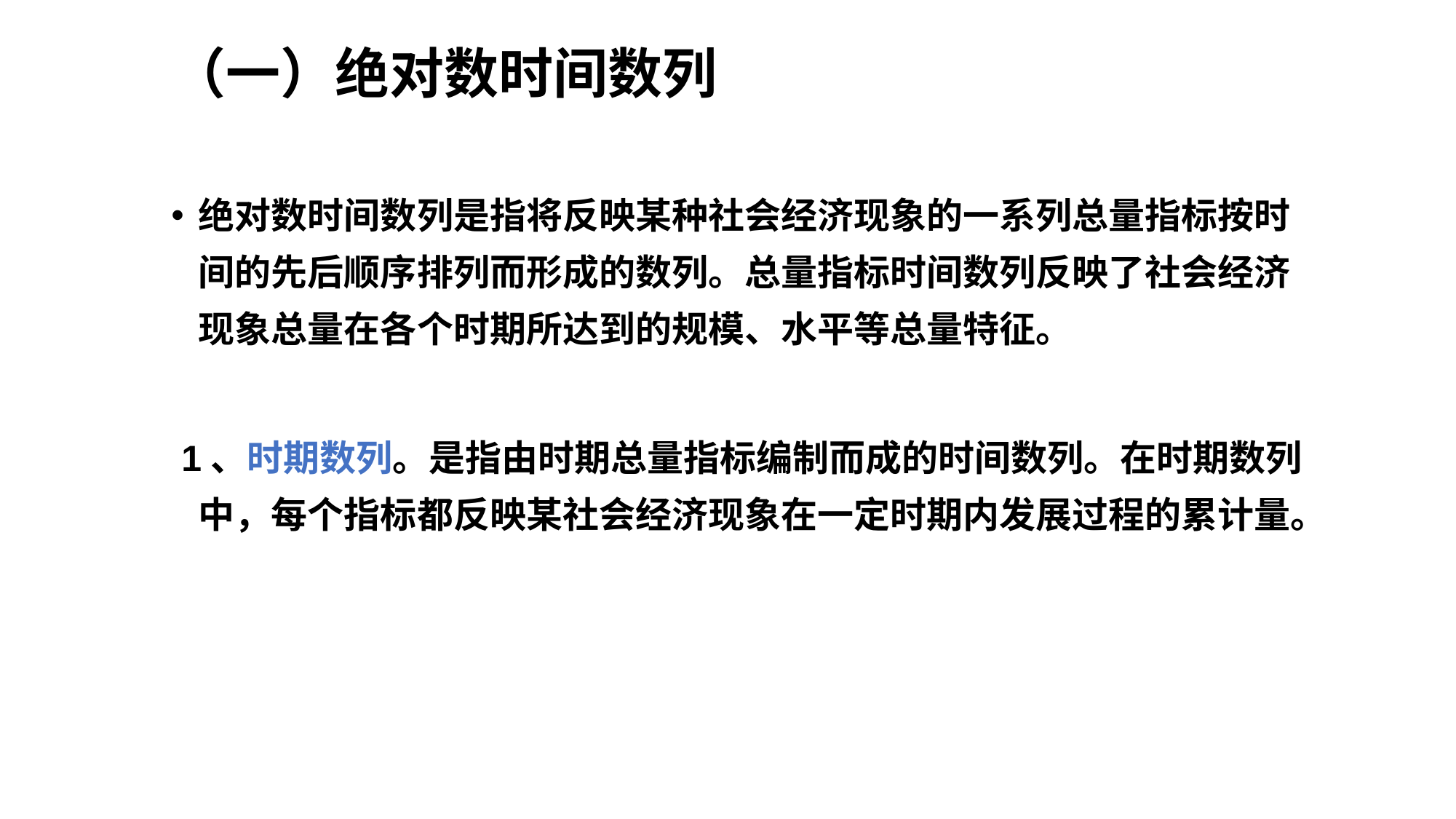

（一）绝对数时间数列

绝对数时间数列是指将反映某种社会经济现象的一系列总量指标按时间的先后顺序排列而形成的数列。总量指标时间数列反映了社会经济现象总量在各个时期所达到的规模、水平等总量特征。

 1、时期数列。是指由时期总量指标编制而成的时间数列。在时期数列中，每个指标都反映某社会经济现象在一定时期内发展过程的累计量。